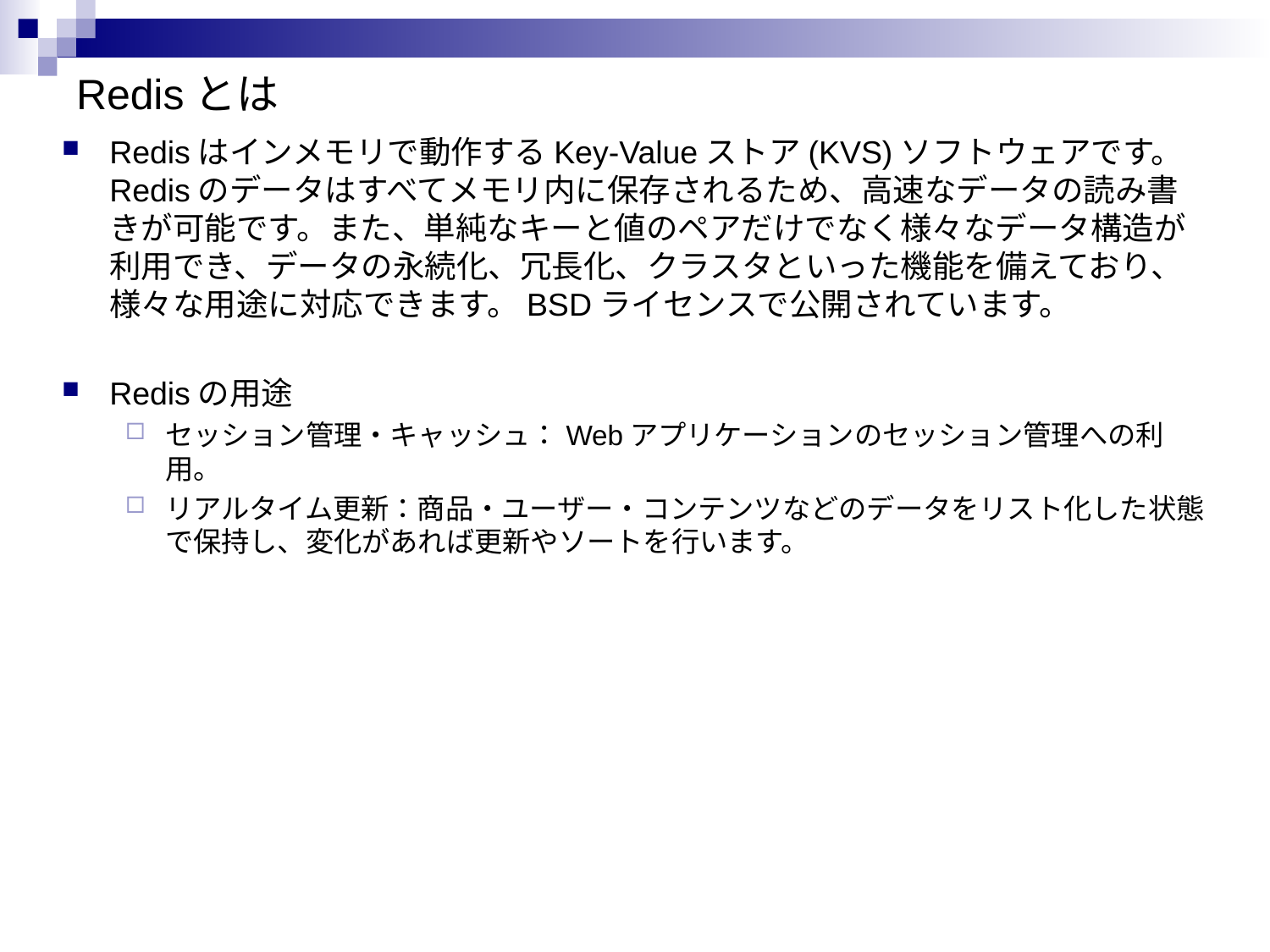

# Redisとは
Redisはインメモリで動作するKey-Valueストア(KVS)ソフトウェアです。Redisのデータはすべてメモリ内に保存されるため、高速なデータの読み書きが可能です。また、単純なキーと値のペアだけでなく様々なデータ構造が利用でき、データの永続化、冗長化、クラスタといった機能を備えており、様々な用途に対応できます。BSDライセンスで公開されています。

Redisの用途
セッション管理・キャッシュ：Webアプリケーションのセッション管理への利用。
リアルタイム更新：商品・ユーザー・コンテンツなどのデータをリスト化した状態で保持し、変化があれば更新やソートを行います。